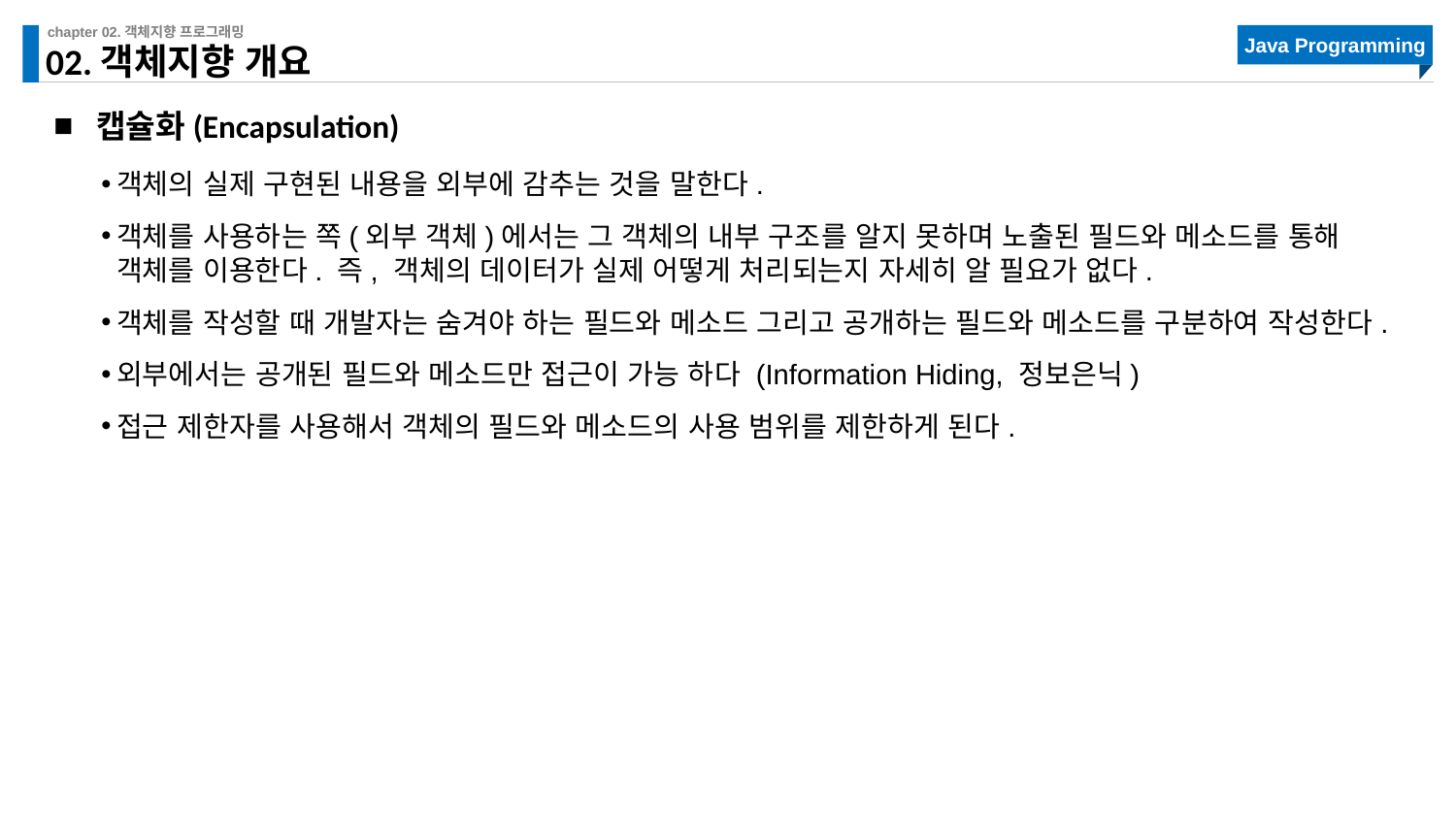

# 02.객체지향 개요
캡슐화(Encapsulation)
객체의 실제 구현된 내용을 외부에 감추는 것을 말한다.
객체를 사용하는 쪽(외부 객체)에서는 그 객체의 내부 구조를 알지 못하며 노출된 필드와 메소드를 통해 객체를 이용한다. 즉, 객체의 데이터가 실제 어떻게 처리되는지 자세히 알 필요가 없다.
객체를 작성할 때 개발자는 숨겨야 하는 필드와 메소드 그리고 공개하는 필드와 메소드를 구분하여 작성한다.
외부에서는 공개된 필드와 메소드만 접근이 가능 하다 (Information Hiding, 정보은닉)
접근 제한자를 사용해서 객체의 필드와 메소드의 사용 범위를 제한하게 된다.